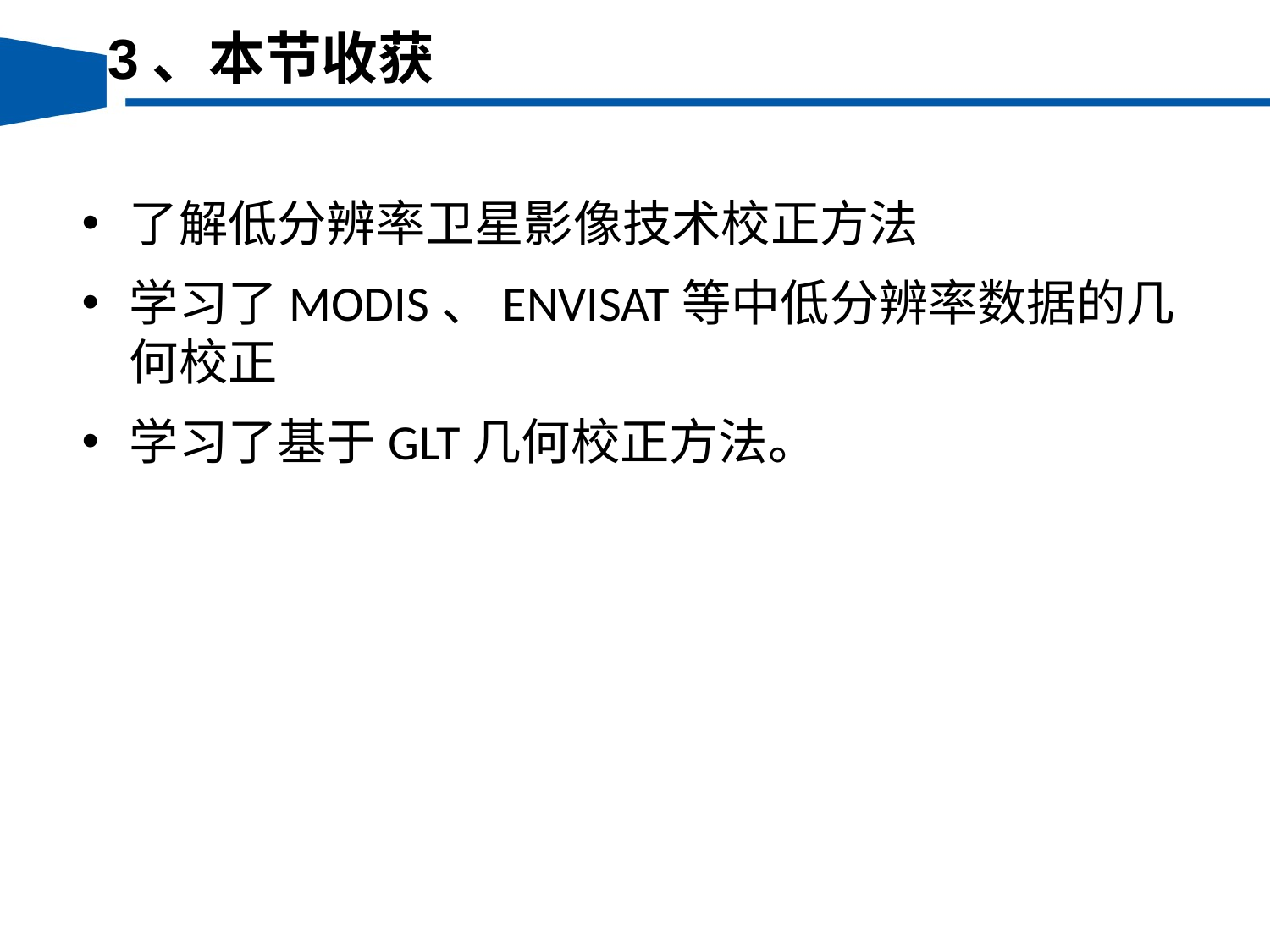

3、本节收获
了解低分辨率卫星影像技术校正方法
学习了MODIS、ENVISAT等中低分辨率数据的几何校正
学习了基于GLT几何校正方法。